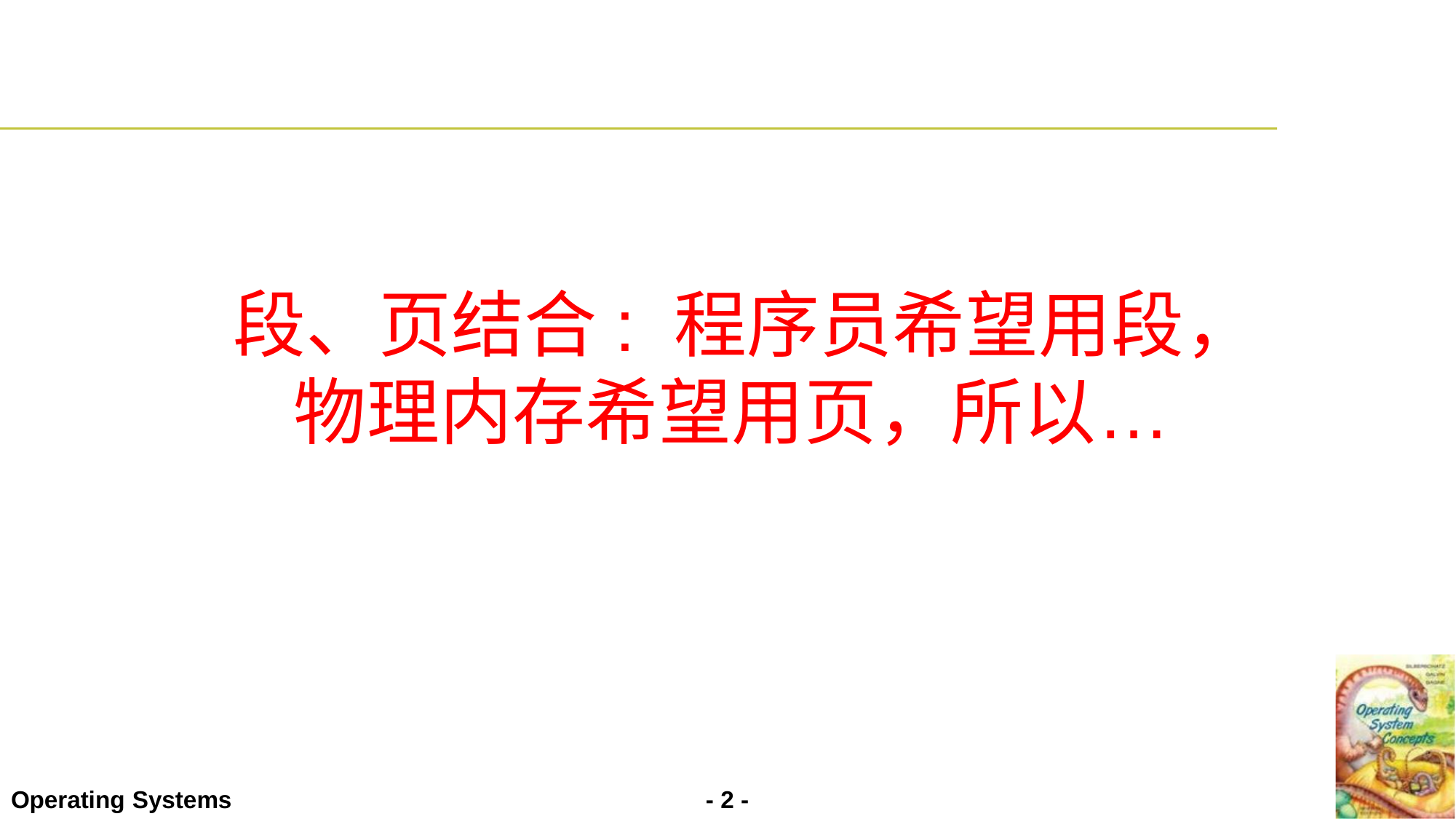

段、页结合: 程序员希望用段，
物理内存希望用页，所以…

- 2 -
Operating Systems